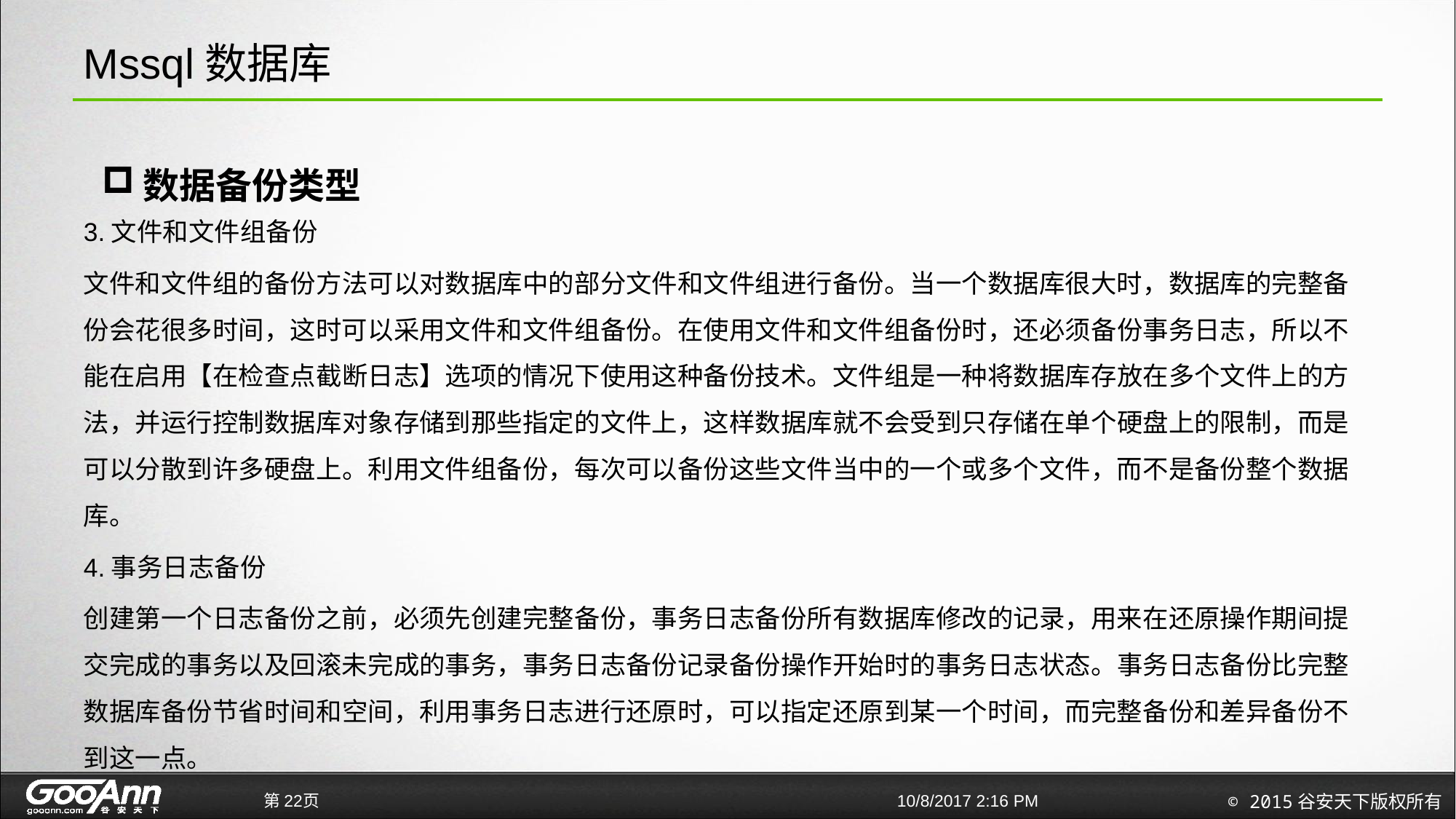

# Mssql数据库

数据备份类型
3.文件和文件组备份
文件和文件组的备份方法可以对数据库中的部分文件和文件组进行备份。当一个数据库很大时，数据库的完整备份会花很多时间，这时可以采用文件和文件组备份。在使用文件和文件组备份时，还必须备份事务日志，所以不能在启用【在检查点截断日志】选项的情况下使用这种备份技术。文件组是一种将数据库存放在多个文件上的方法，并运行控制数据库对象存储到那些指定的文件上，这样数据库就不会受到只存储在单个硬盘上的限制，而是可以分散到许多硬盘上。利用文件组备份，每次可以备份这些文件当中的一个或多个文件，而不是备份整个数据库。
4.事务日志备份
创建第一个日志备份之前，必须先创建完整备份，事务日志备份所有数据库修改的记录，用来在还原操作期间提交完成的事务以及回滚未完成的事务，事务日志备份记录备份操作开始时的事务日志状态。事务日志备份比完整数据库备份节省时间和空间，利用事务日志进行还原时，可以指定还原到某一个时间，而完整备份和差异备份不到这一点。